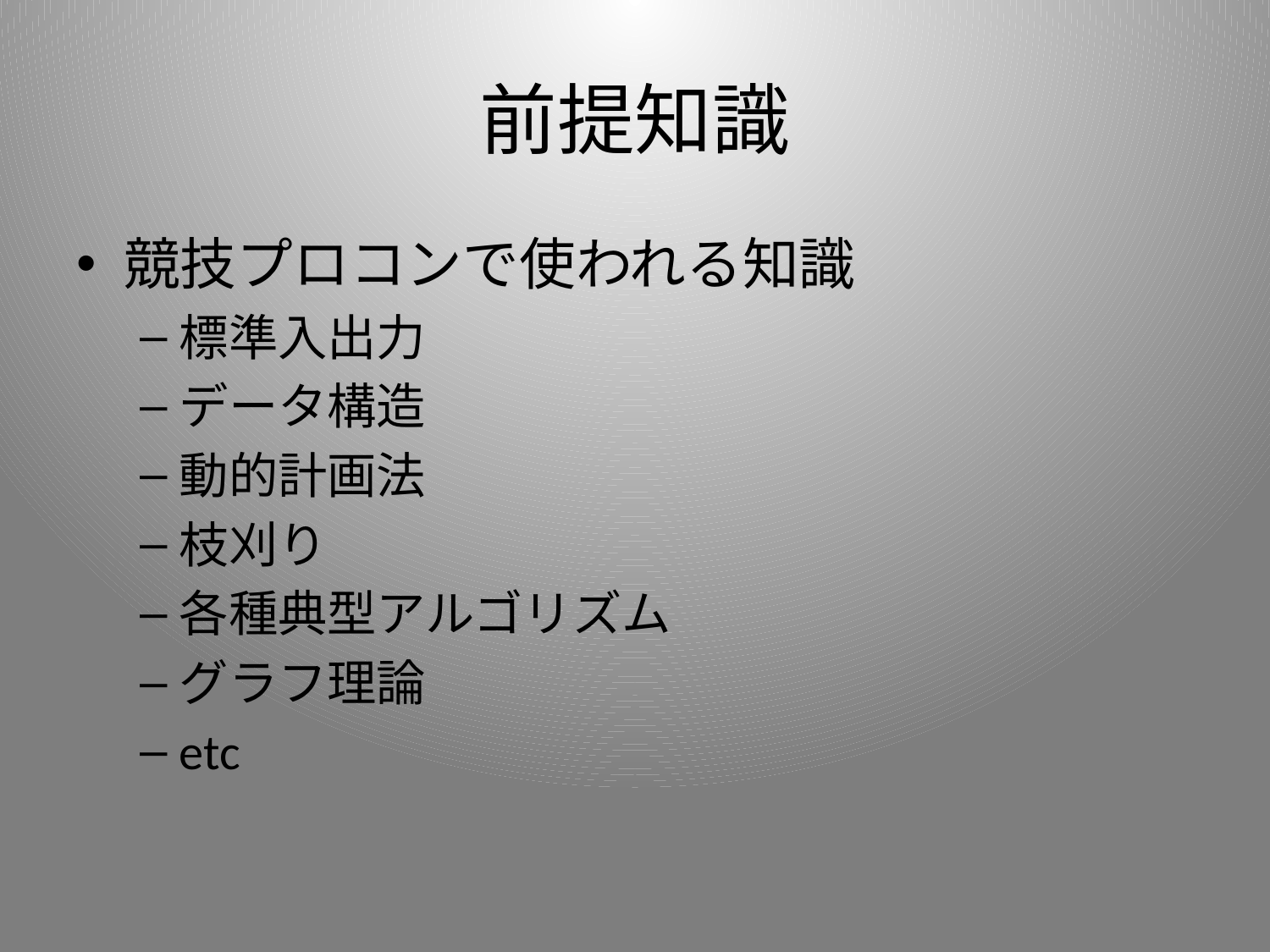

# 前提知識
競技プロコンで使われる知識
標準入出力
データ構造
動的計画法
枝刈り
各種典型アルゴリズム
グラフ理論
etc